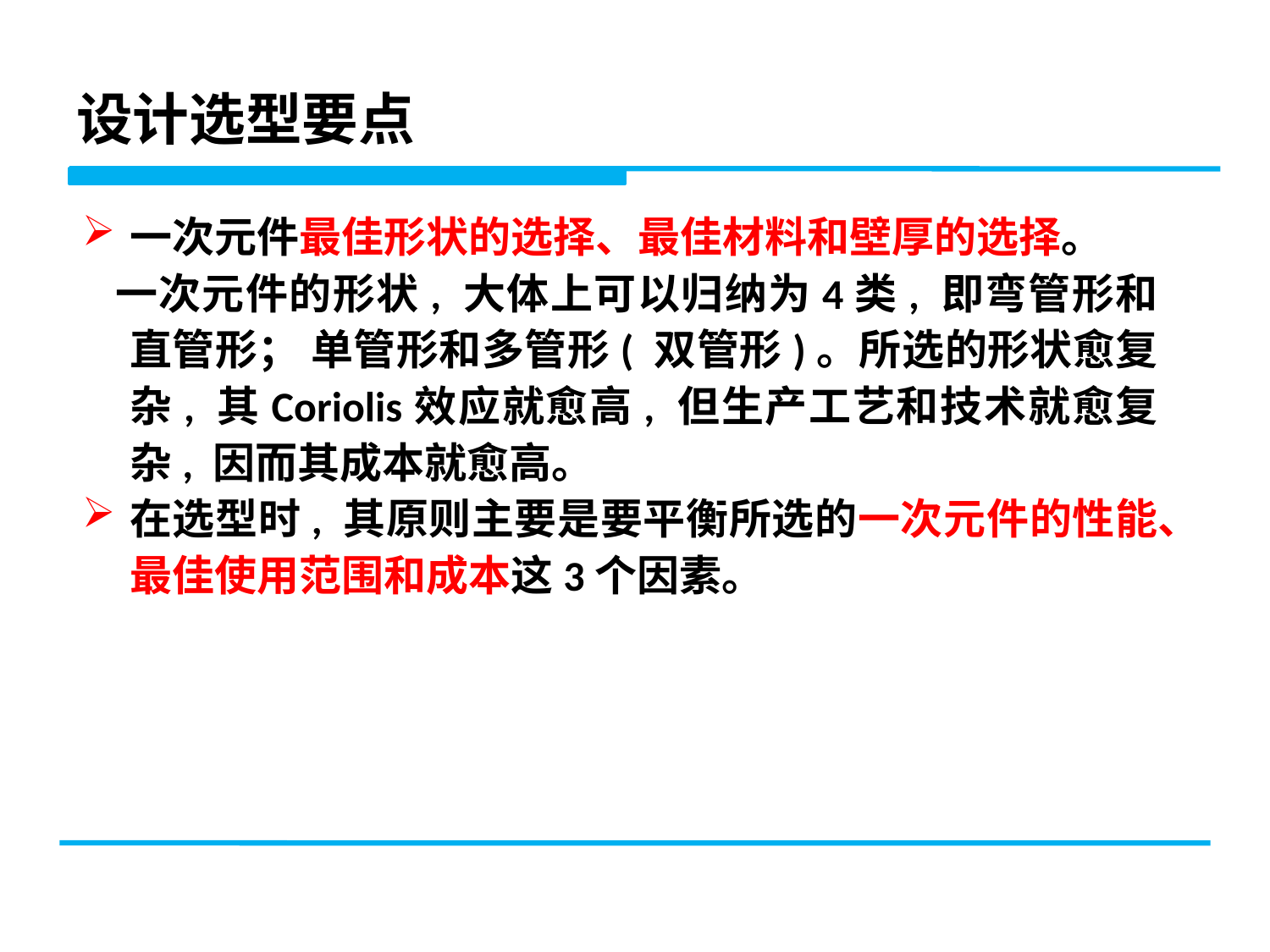

# 设计选型要点
一次元件最佳形状的选择、最佳材料和壁厚的选择。
  一次元件的形状, 大体上可以归纳为4类, 即弯管形和直管形； 单管形和多管形( 双管形)。所选的形状愈复杂, 其Coriolis效应就愈高, 但生产工艺和技术就愈复杂, 因而其成本就愈高。
在选型时, 其原则主要是要平衡所选的一次元件的性能、最佳使用范围和成本这3个因素。